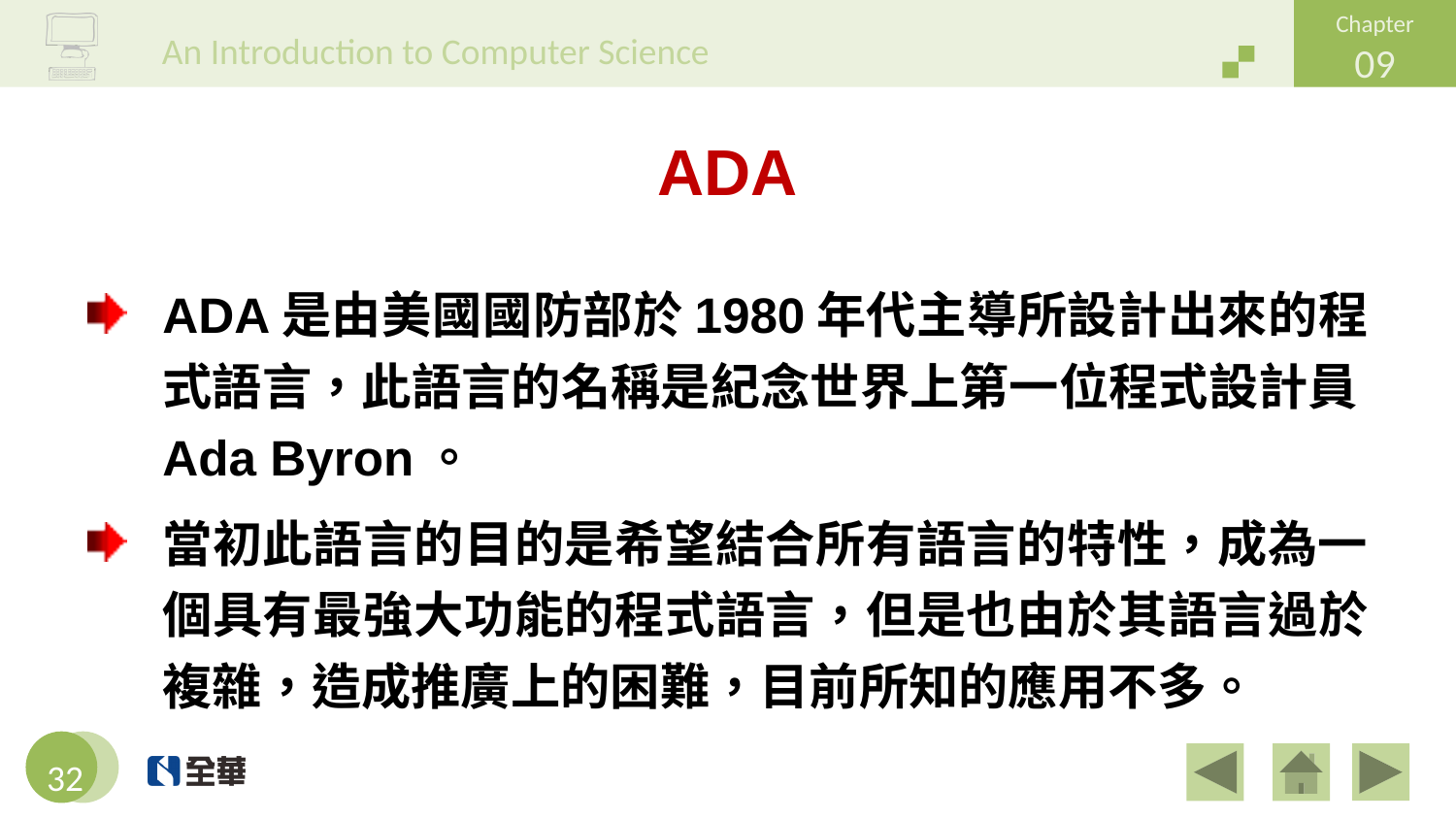

# ADA
ADA是由美國國防部於1980年代主導所設計出來的程式語言，此語言的名稱是紀念世界上第一位程式設計員Ada Byron。
當初此語言的目的是希望結合所有語言的特性，成為一個具有最強大功能的程式語言，但是也由於其語言過於複雜，造成推廣上的困難，目前所知的應用不多。